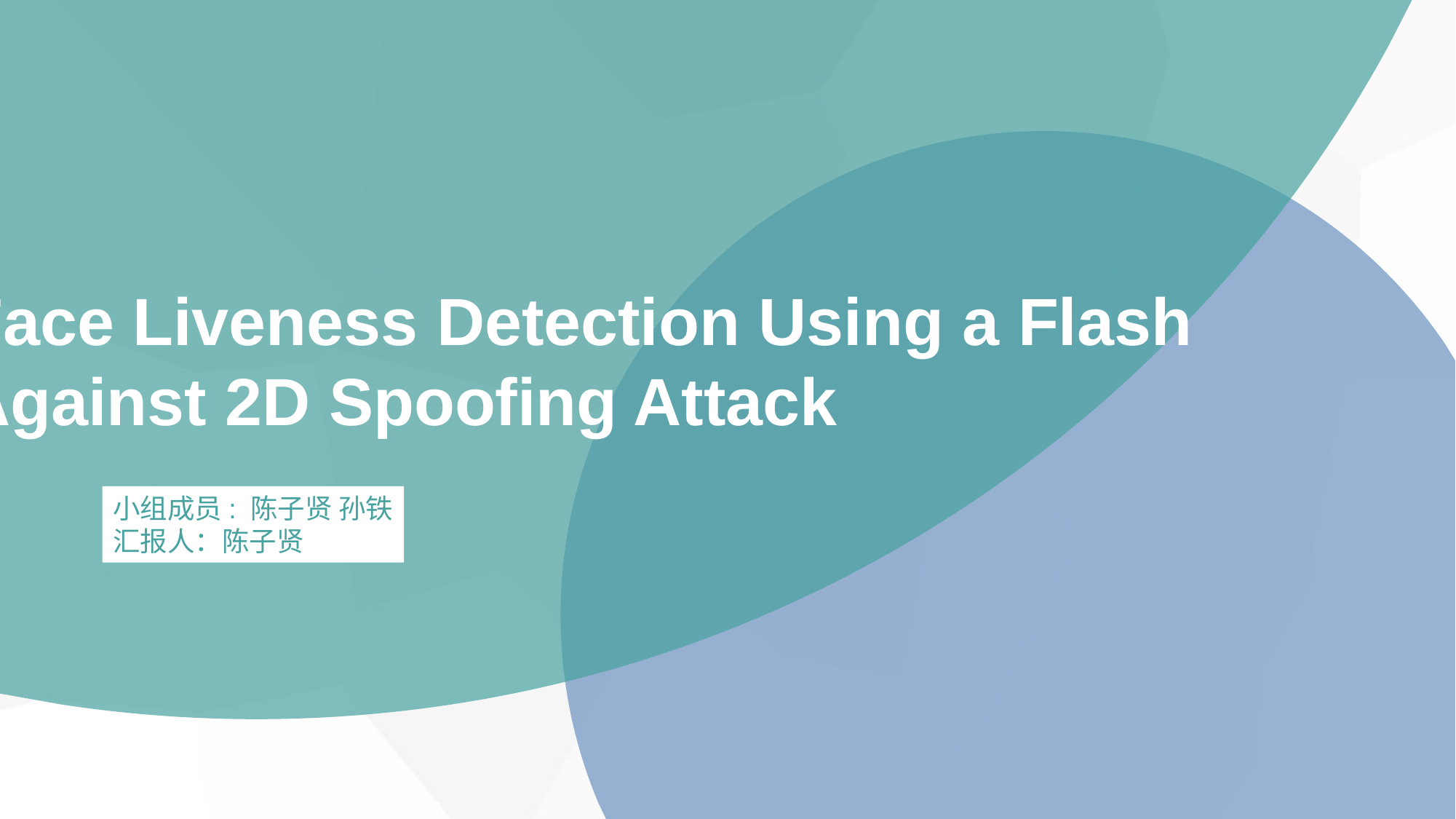

Face Liveness Detection Using a Flash
Against 2D Spoofing Attack
小组成员: 陈子贤 孙铁
汇报人：陈子贤